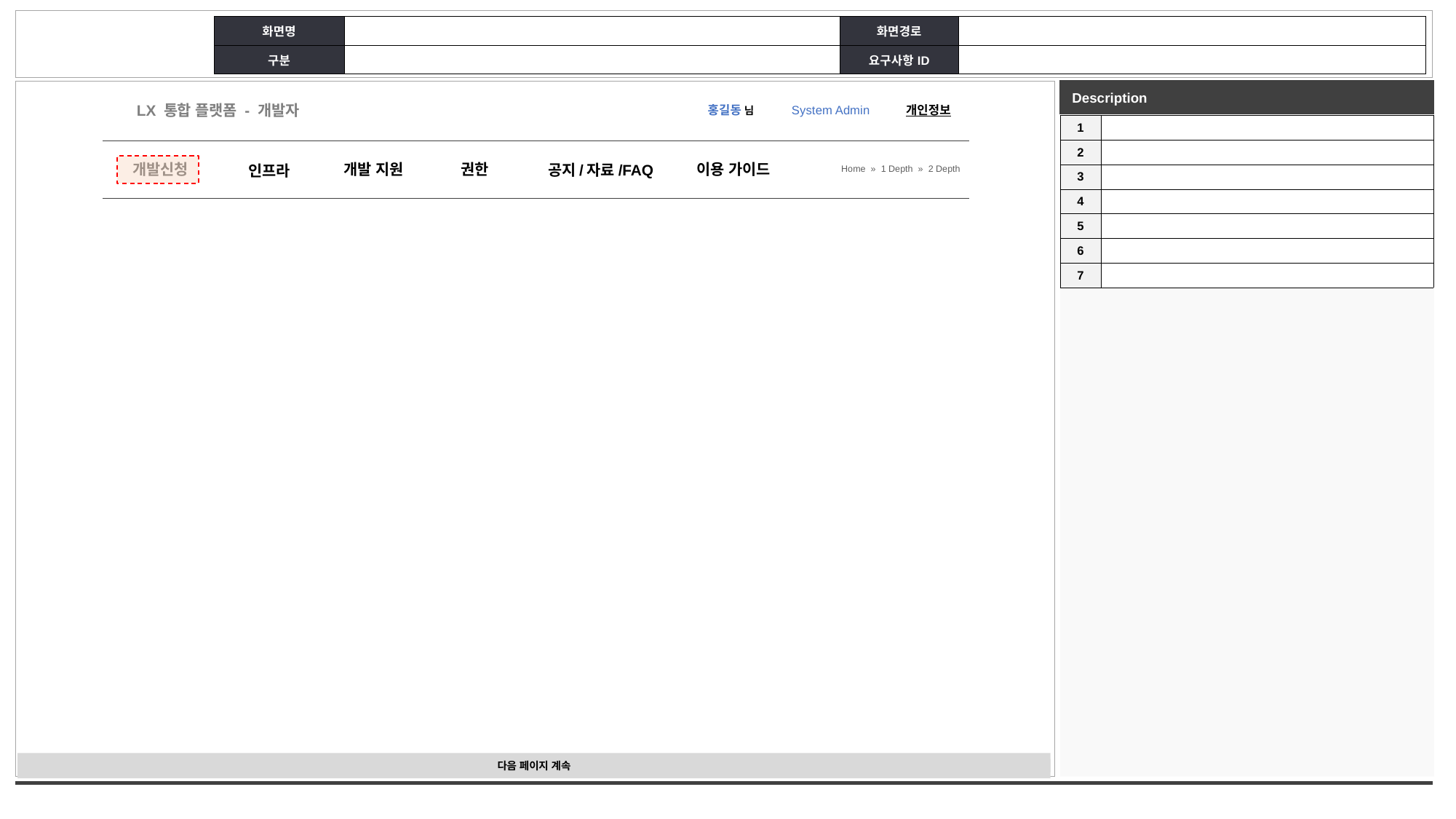

개발지원

서비스 개발 관리

개발 문의

파일

서비스 개발
계획 관리

서비스 개발 신청 관리

인프라 관리

개발 가이드

서비스 테스트
배포 관리
|  |  |  |  |
| --- | --- | --- | --- |
|  |  |  |  |
|  |  |  |  |

인프라  이용
가이드

서비스 운영
배포 관리

개발 환경
구성 가이드

#

LX 통합 플랫폼 - 개발자
홍길동 님
System Admin
개인정보
| 1 |  |
| --- | --- |
| 2 |  |
| 3 |  |
| 4 |  |
| 5 |  |
| 6 |  |
| 7 |  |

개발신청
개발 지원
권한
이용 가이드
공지/자료/FAQ

인프라
Home  »  1 Depth  »  2 Depth

다음 페이지 계속
신청 취소

STEP 01

STEP 01

pictogram
STEP 01
약관동의

pictogram
STEP 02
본인인증 및 정보입력

pictogram
STEP 03
가입완료
댓글순위
선물순위
출연강사
클릭순위
스크랩순위
검색키워드
전체현황
최신 컨텐츠